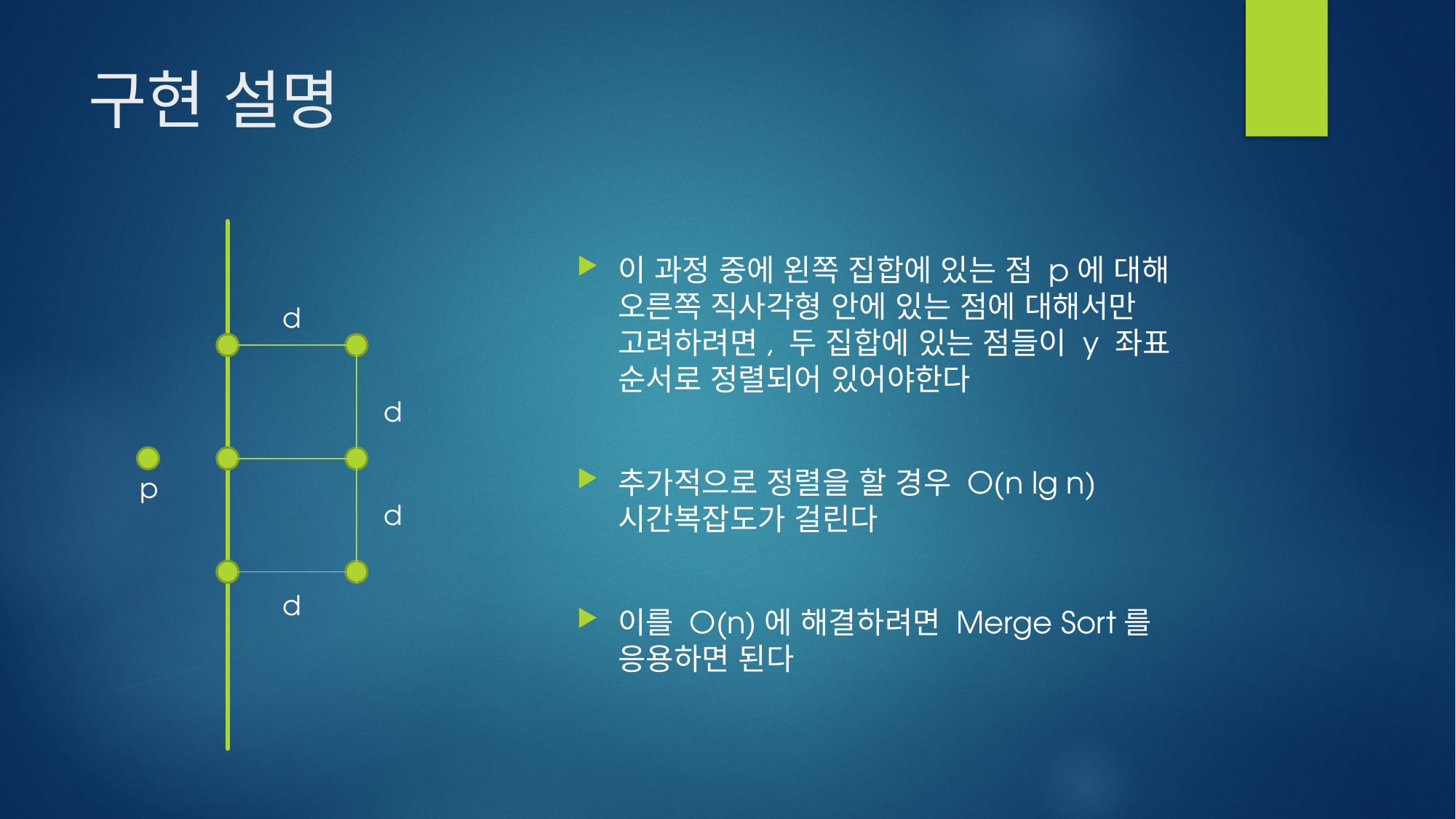

# 구현 설명
d

d

p
d

d
이 과정 중에 왼쪽 집합에 있는 점 p에 대해 오른쪽 직사각형 안에 있는 점에 대해서만 고려하려면, 두 집합에 있는 점들이 y 좌표 순서로 정렬되어 있어야한다

추가적으로 정렬을 할 경우 O(n lg n) 시간복잡도가 걸린다

이를 O(n)에 해결하려면 Merge Sort를 응용하면 된다